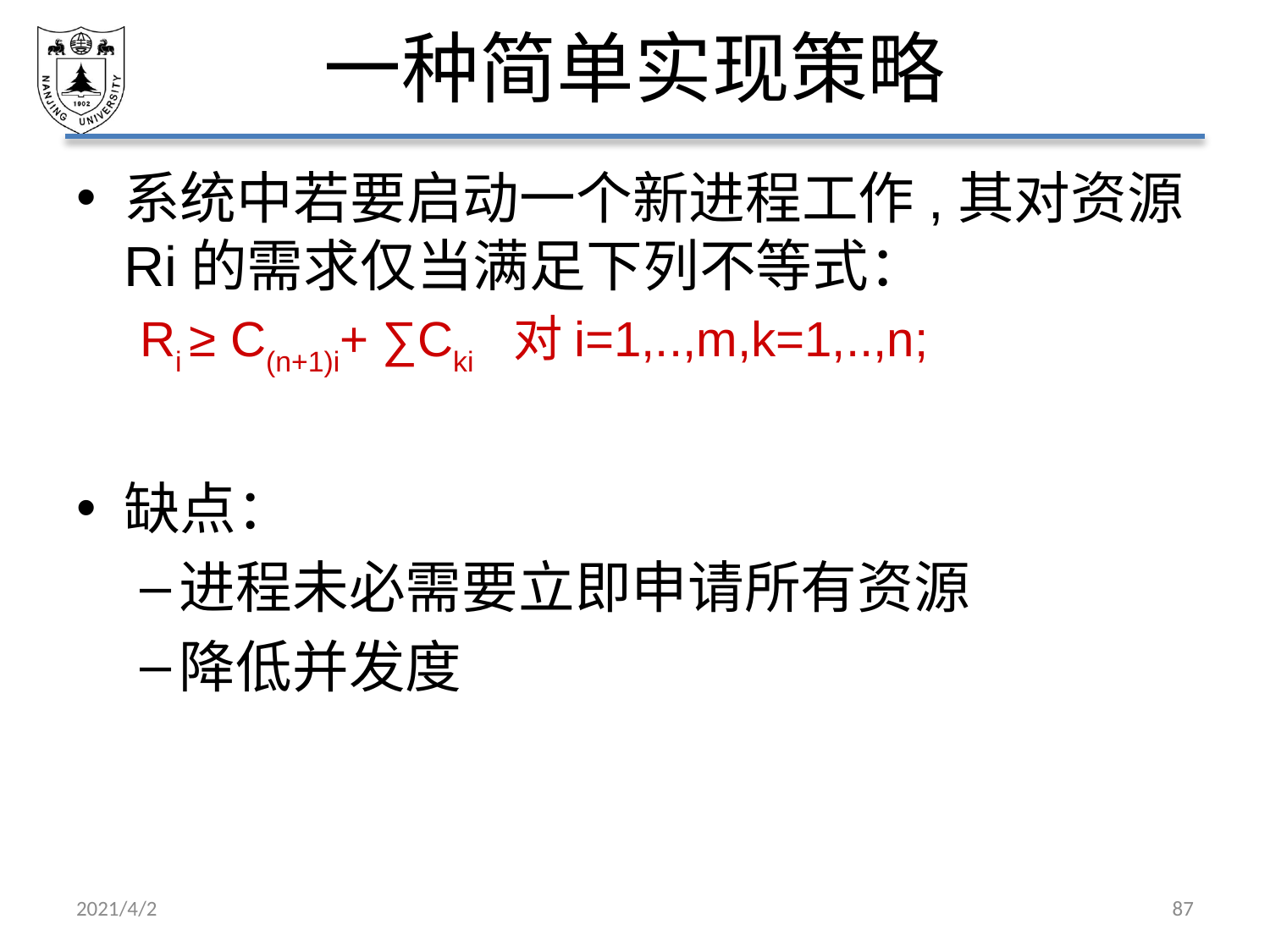

# 一种简单实现策略
系统中若要启动一个新进程工作,其对资源Ri的需求仅当满足下列不等式：
Ri ≥ C(n+1)i+ ∑Cki  对i=1,..,m,k=1,..,n;

缺点：
进程未必需要立即申请所有资源
降低并发度

2021/4/2
87